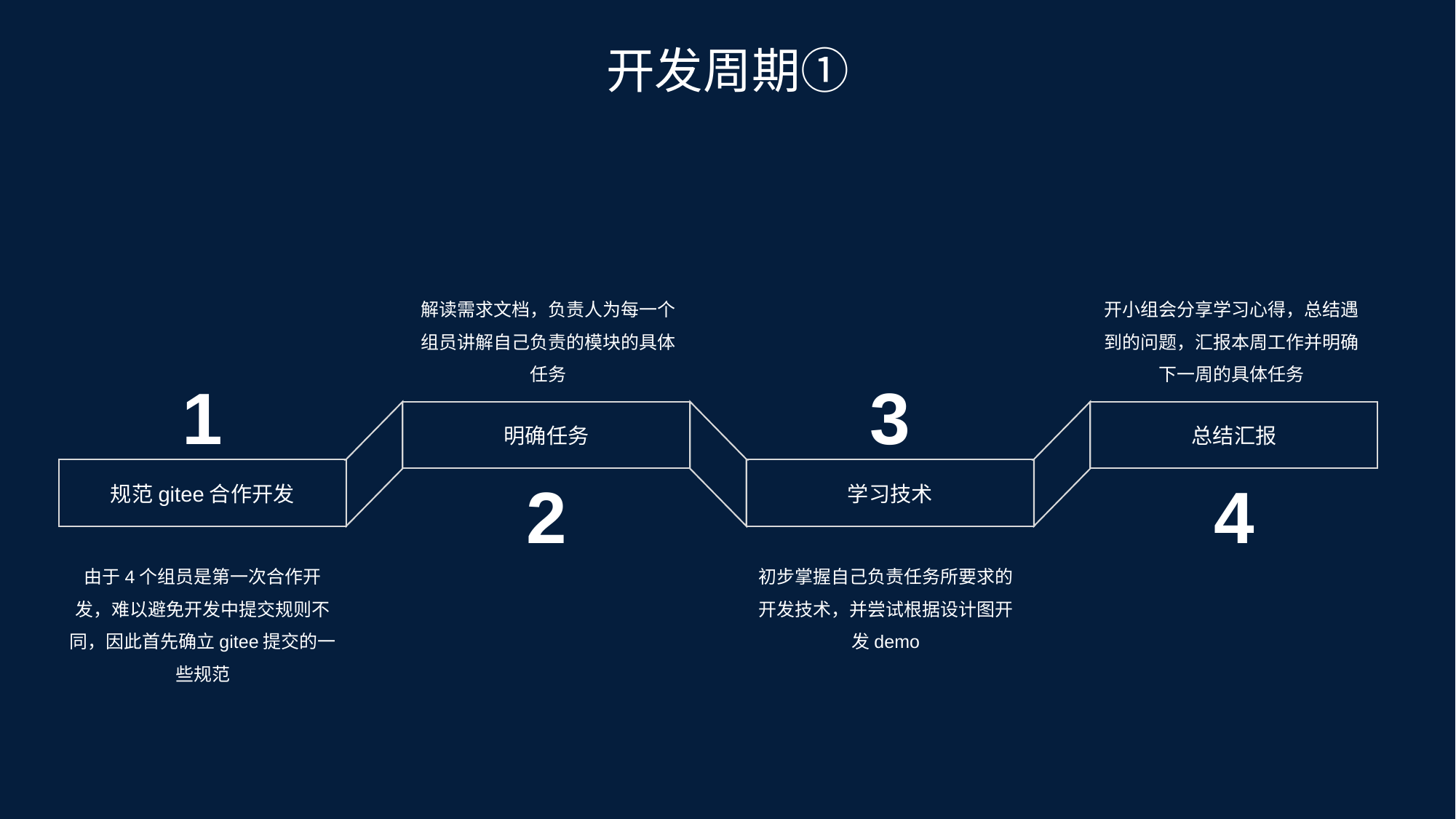

开发周期①
开小组会分享学习心得，总结遇到的问题，汇报本周工作并明确下一周的具体任务
解读需求文档，负责人为每一个组员讲解自己负责的模块的具体任务
1
3
明确任务
总结汇报

规范gitee合作开发
学习技术
2
4
由于4个组员是第一次合作开发，难以避免开发中提交规则不同，因此首先确立gitee提交的一些规范
初步掌握自己负责任务所要求的开发技术，并尝试根据设计图开发demo